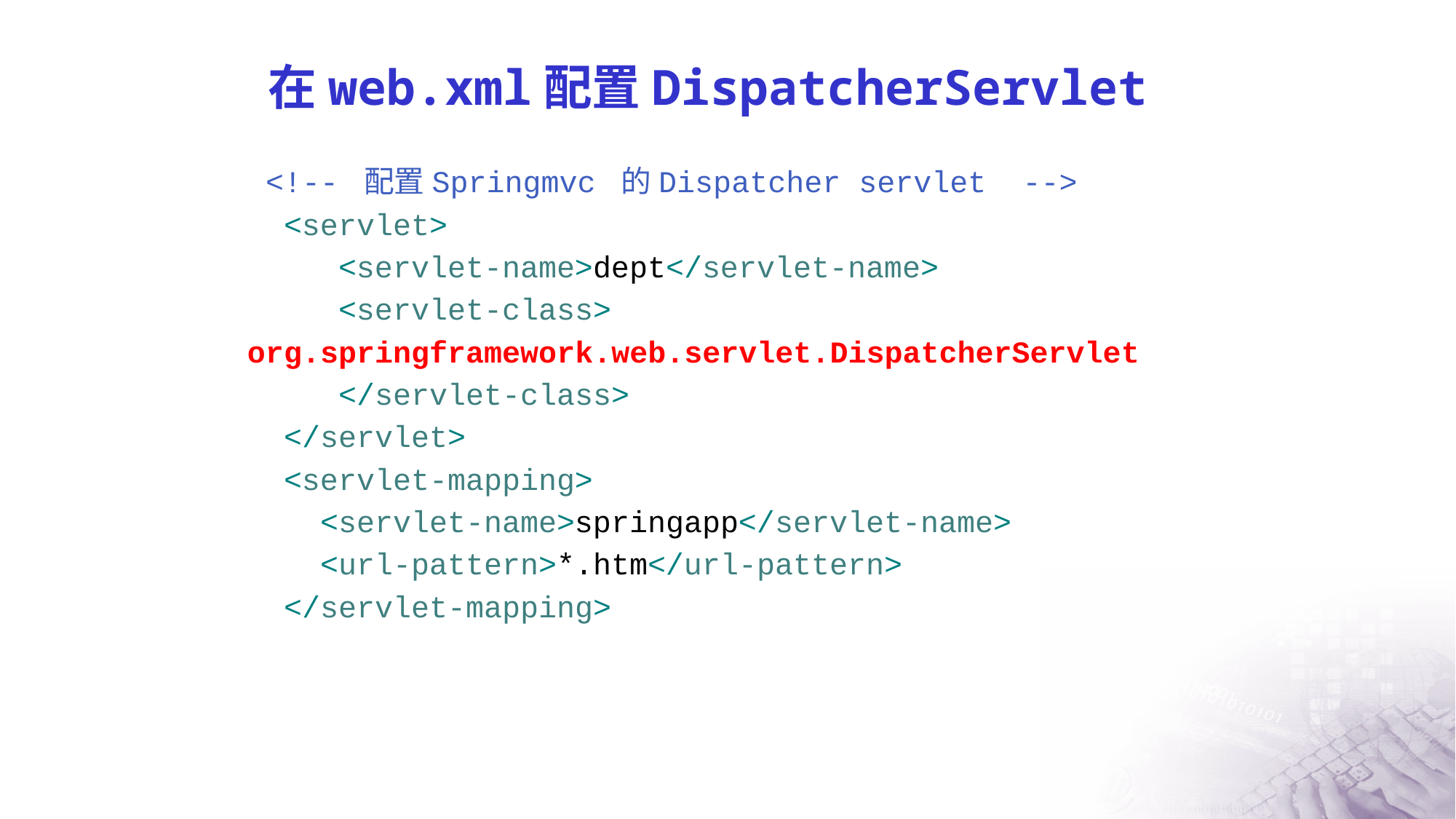

# 在web.xml配置DispatcherServlet
 <!-- 配置Springmvc 的Dispatcher servlet  -->
  <servlet>
     <servlet-name>dept</servlet-name>
     <servlet-class>
org.springframework.web.servlet.DispatcherServlet
     </servlet-class>
  </servlet>
  <servlet-mapping>
    <servlet-name>springapp</servlet-name>
    <url-pattern>*.htm</url-pattern>
  </servlet-mapping>